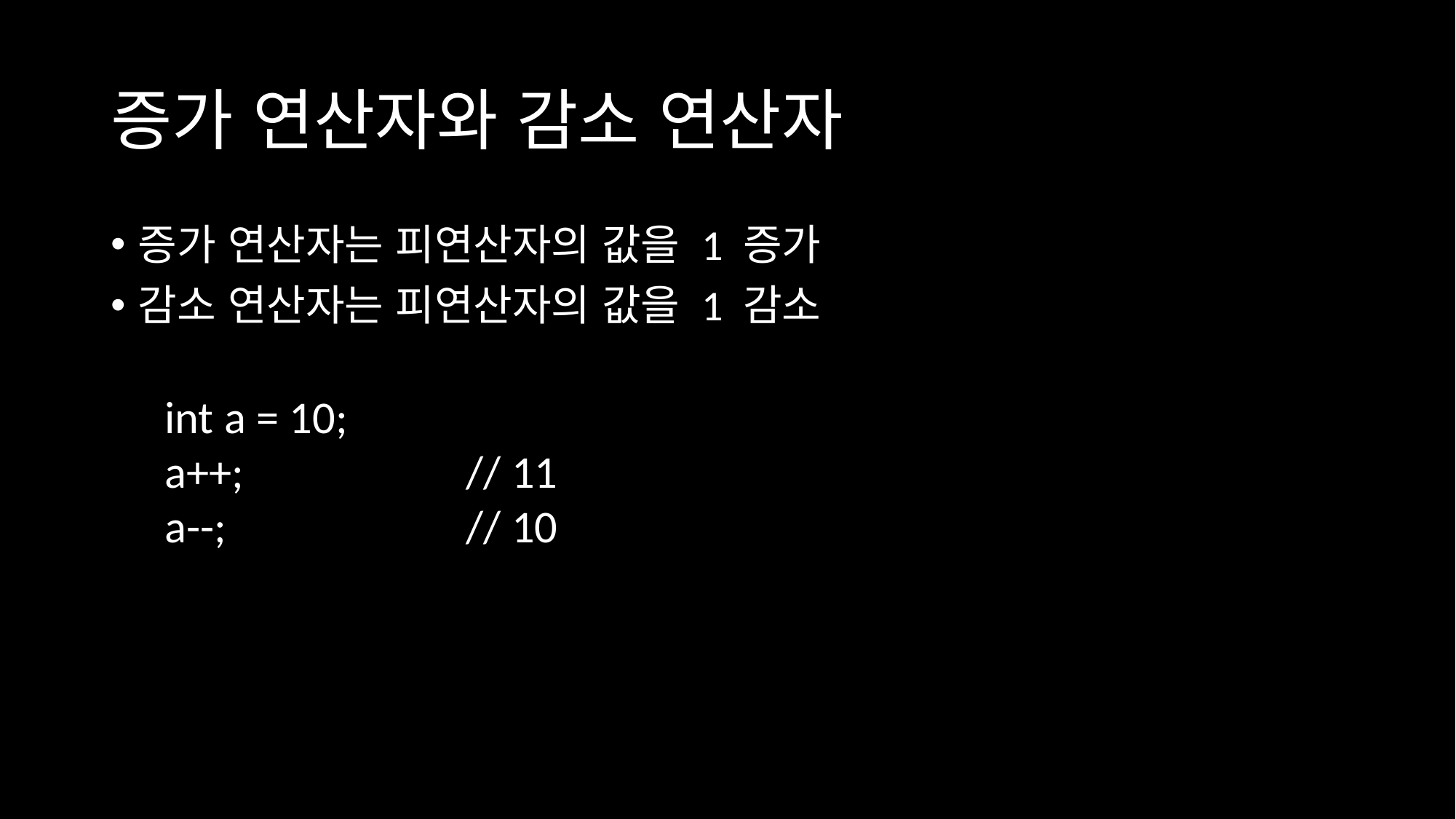

# 증가 연산자와 감소 연산자
증가 연산자는 피연산자의 값을 1 증가
감소 연산자는 피연산자의 값을 1 감소
int a = 10;
a++;
a--;

// 11
// 10